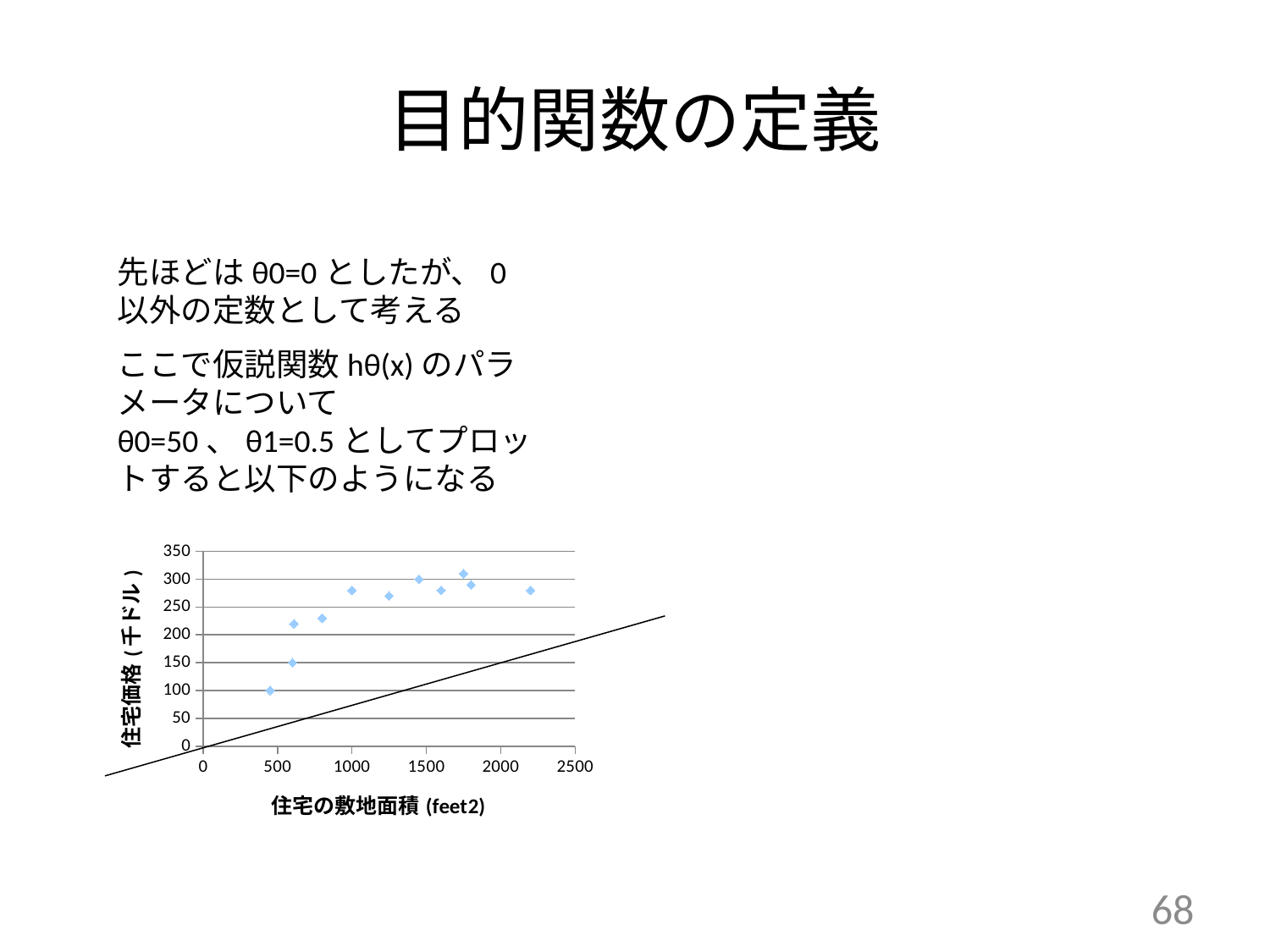

目的関数の定義
先ほどはθ0=0としたが、0以外の定数として考える
ここで仮説関数hθ(x)のパラメータについてθ0=50、θ1=0.5としてプロットすると以下のようになる

### Chart

| Category |  |
|---|---|
68